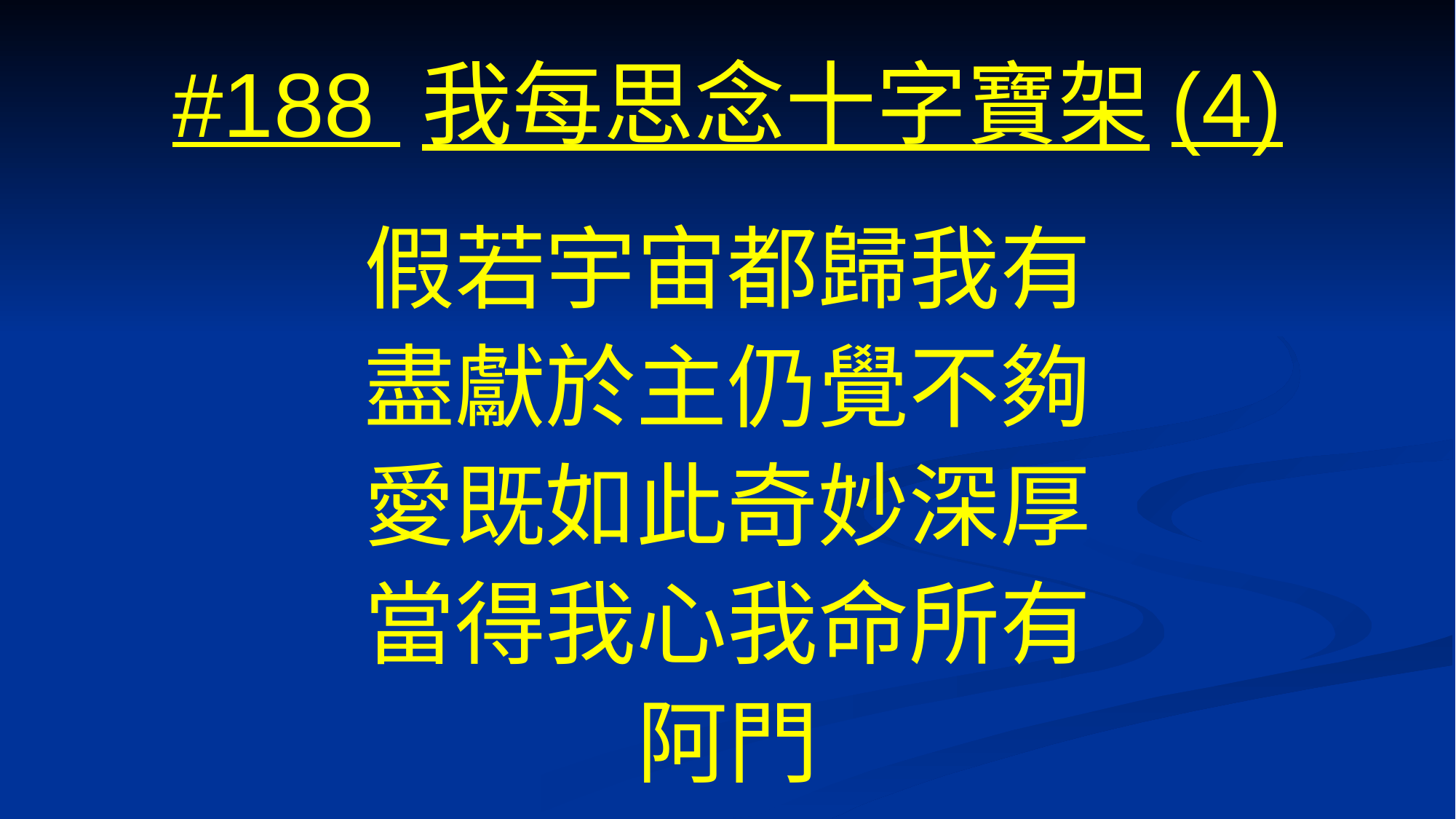

# #188 我每思念十字寶架(4)
假若宇宙都歸我有
盡獻於主仍覺不夠
愛既如此奇妙深厚
當得我心我命所有
阿門